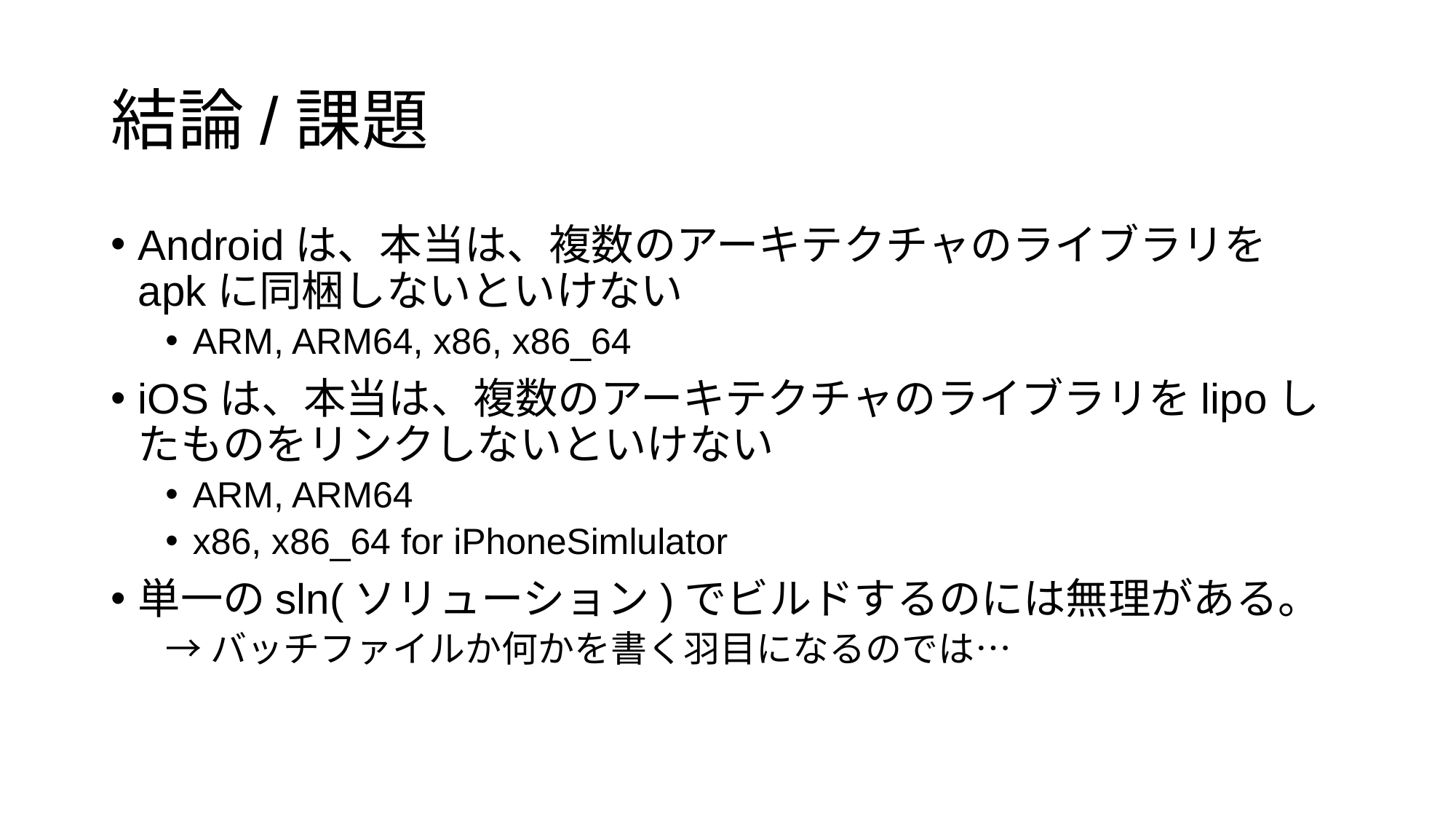

# 結論/課題
Androidは、本当は、複数のアーキテクチャのライブラリをapkに同梱しないといけない
ARM, ARM64, x86, x86_64
iOSは、本当は、複数のアーキテクチャのライブラリをlipoしたものをリンクしないといけない
ARM, ARM64
x86, x86_64 for iPhoneSimlulator
単一のsln(ソリューション)でビルドするのには無理がある。
→バッチファイルか何かを書く羽目になるのでは…